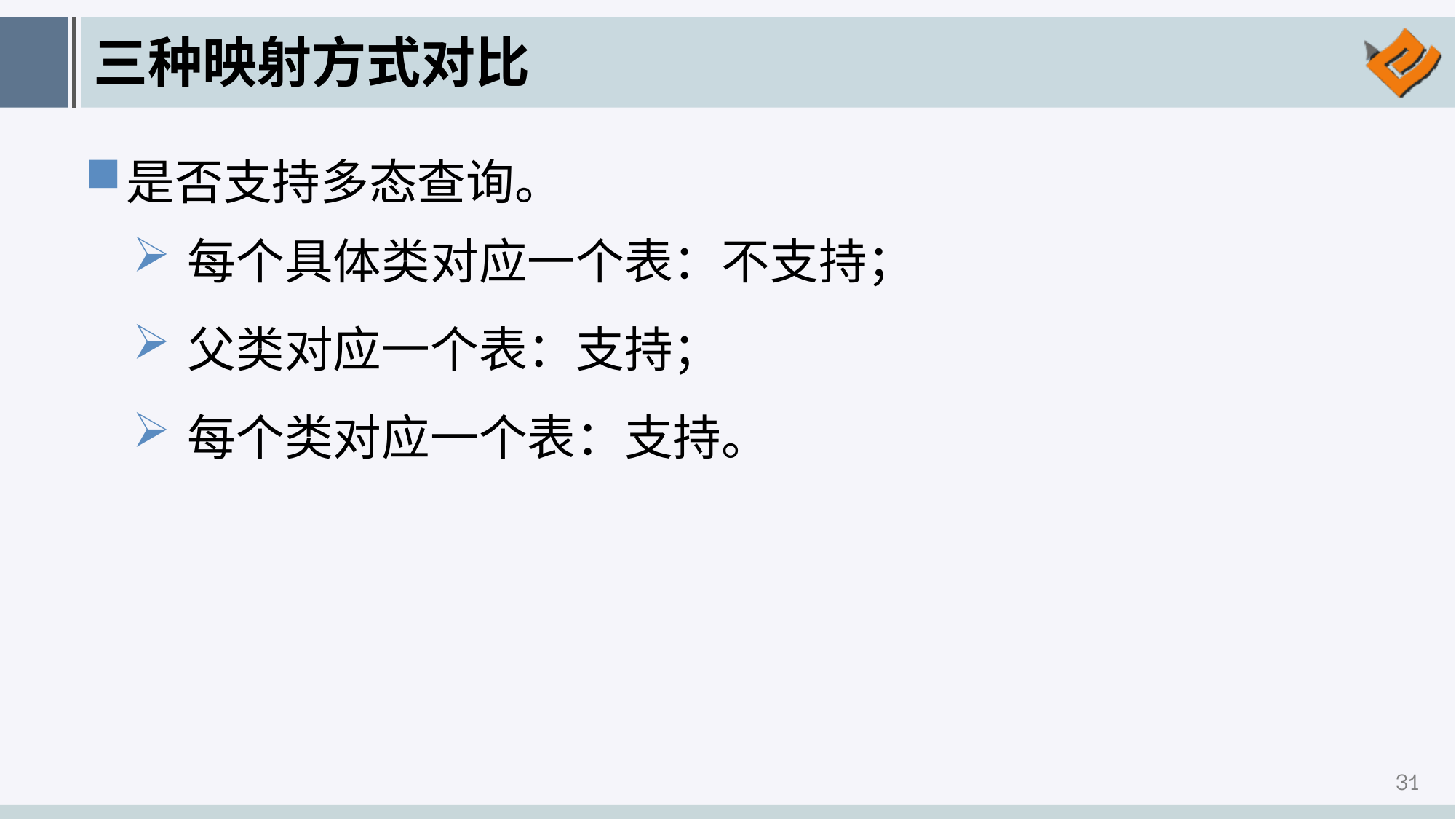

# 三种映射方式对比
是否支持多态查询。
每个具体类对应一个表：不支持；
父类对应一个表：支持；
每个类对应一个表：支持。